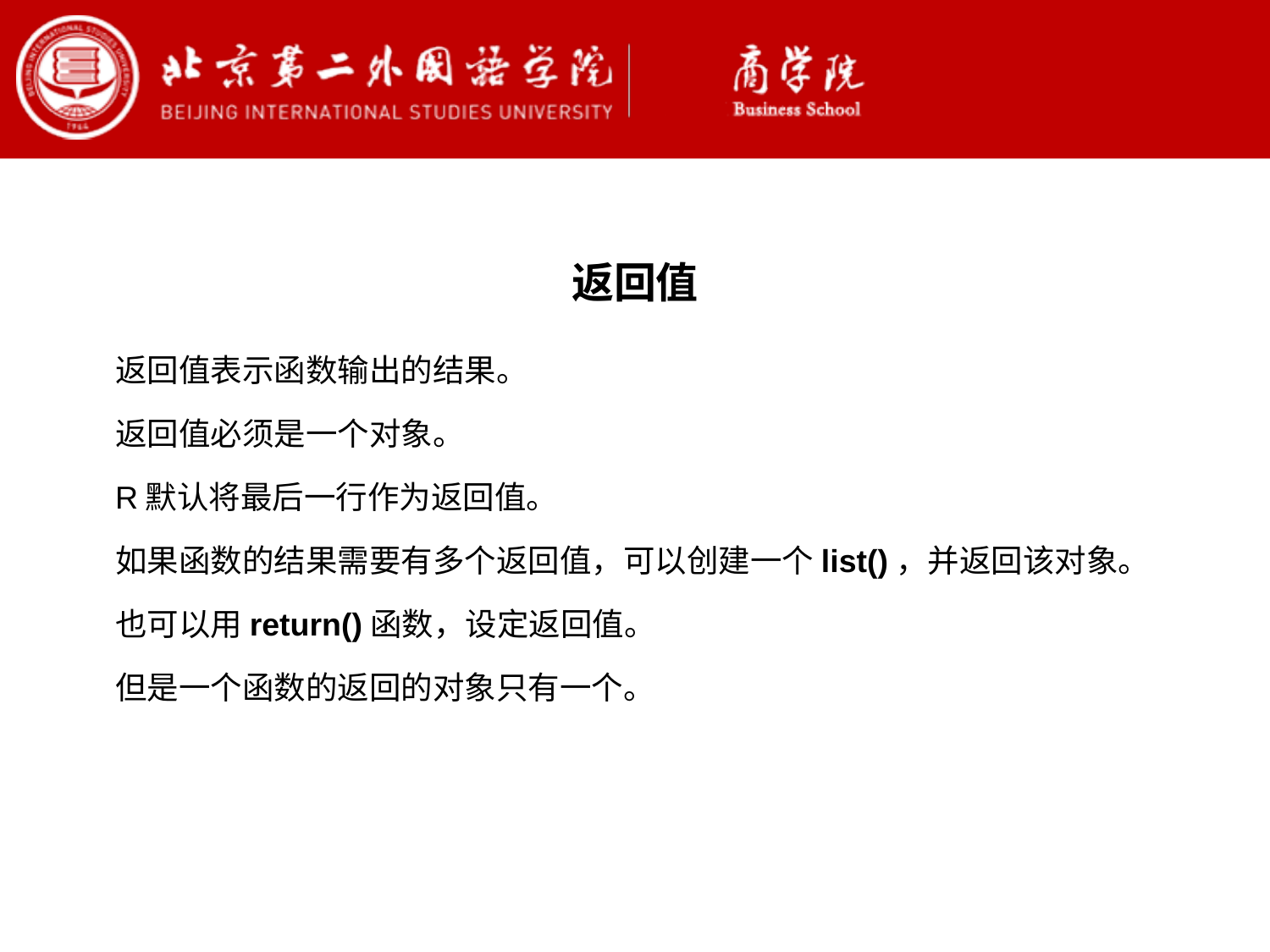

返回值
返回值表示函数输出的结果。
返回值必须是一个对象。
R默认将最后一行作为返回值。
如果函数的结果需要有多个返回值，可以创建一个list()，并返回该对象。
也可以用return()函数，设定返回值。
但是一个函数的返回的对象只有一个。